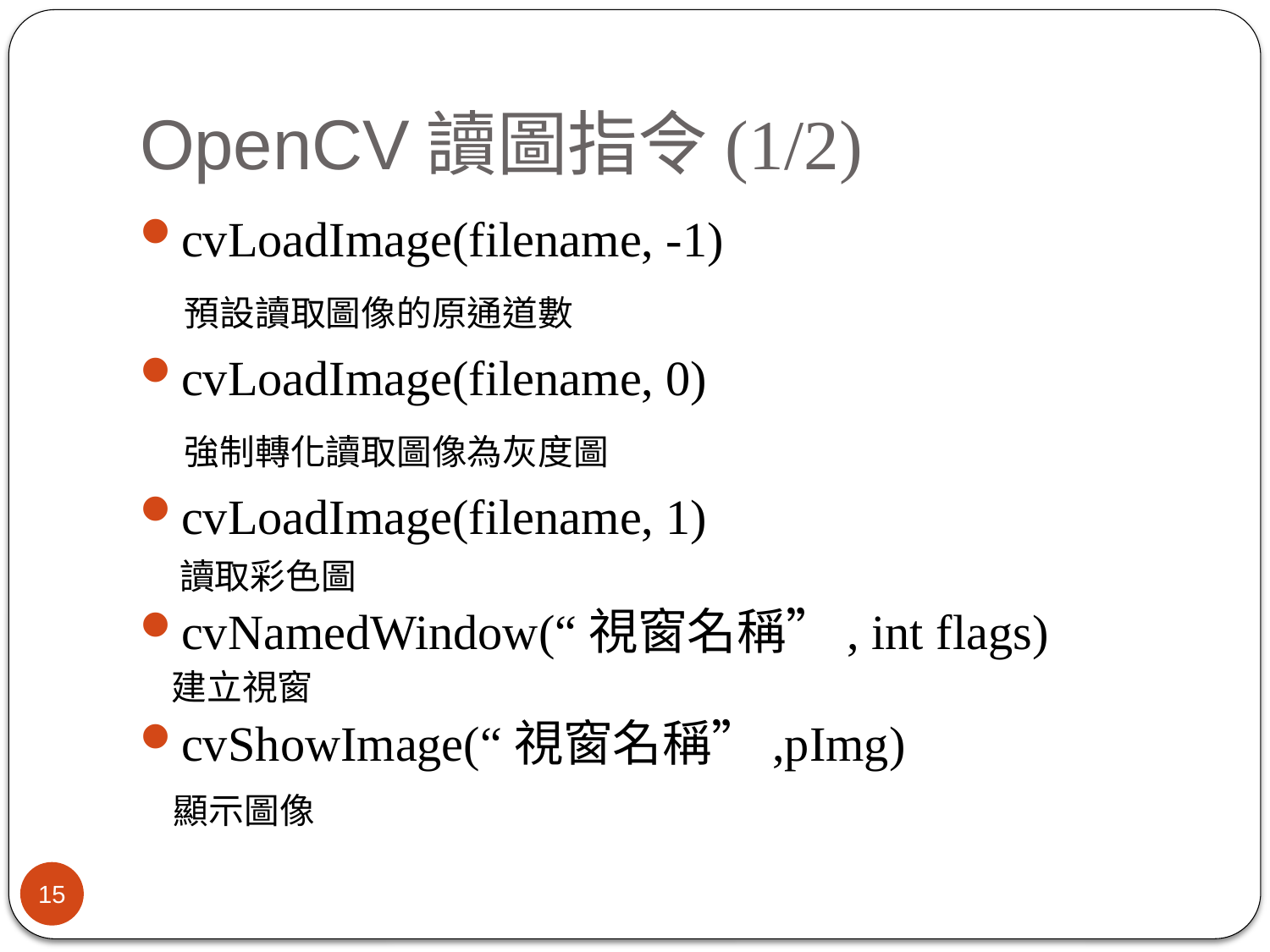

# OpenCV讀圖指令(1/2)
cvLoadImage(filename, -1)
   預設讀取圖像的原通道數
cvLoadImage(filename, 0)
   強制轉化讀取圖像為灰度圖
cvLoadImage(filename, 1)
    讀取彩色圖
cvNamedWindow(“視窗名稱”, int flags)
   建立視窗
cvShowImage(“視窗名稱”,pImg)
  顯示圖像
15